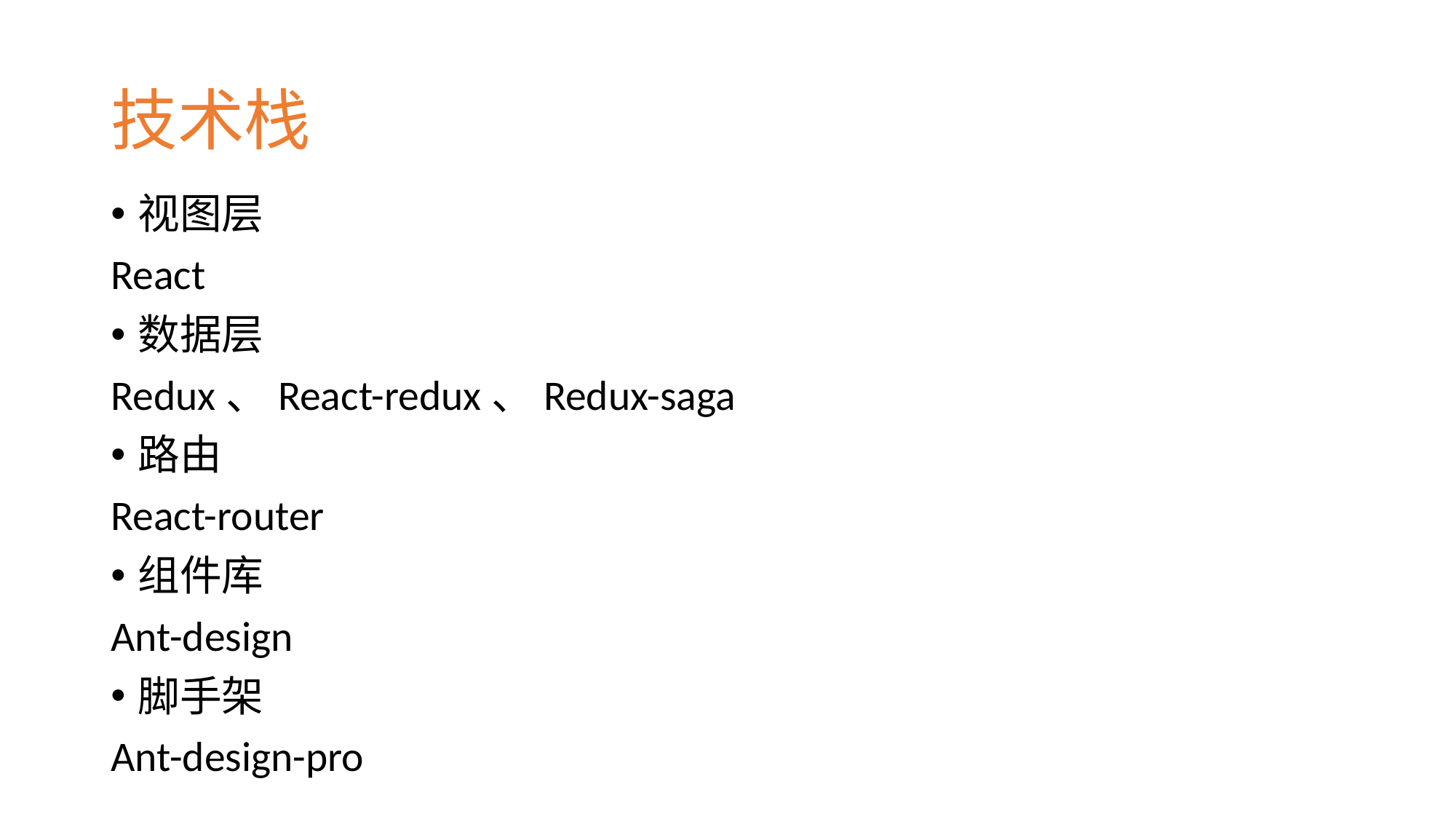

# 技术栈
视图层
React
数据层
Redux、React-redux、Redux-saga
路由
React-router
组件库
Ant-design
脚手架
Ant-design-pro